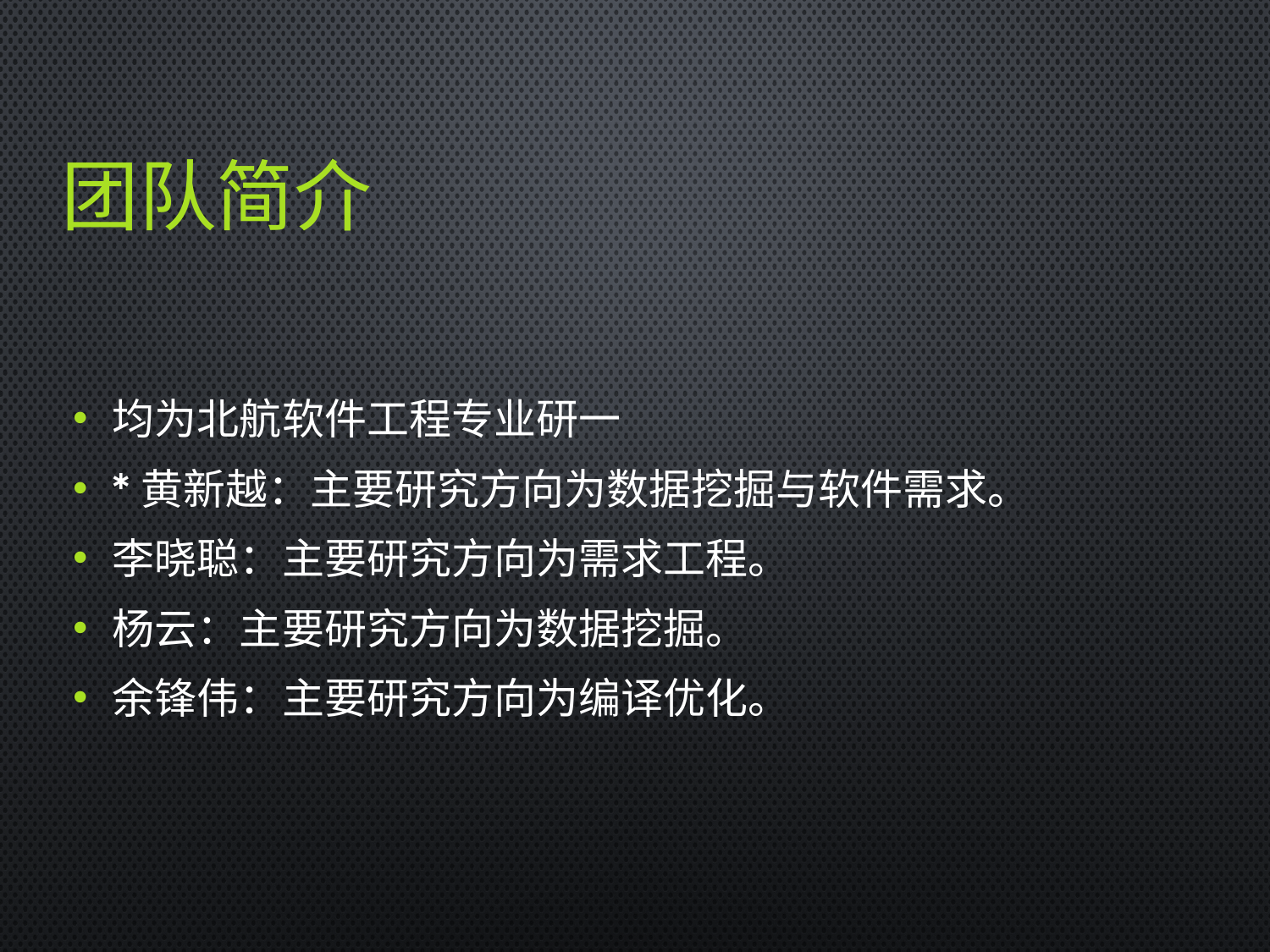

# 团队简介
均为北航软件工程专业研一
*黄新越：主要研究方向为数据挖掘与软件需求。
李晓聪：主要研究方向为需求工程。
杨云：主要研究方向为数据挖掘。
余锋伟：主要研究方向为编译优化。